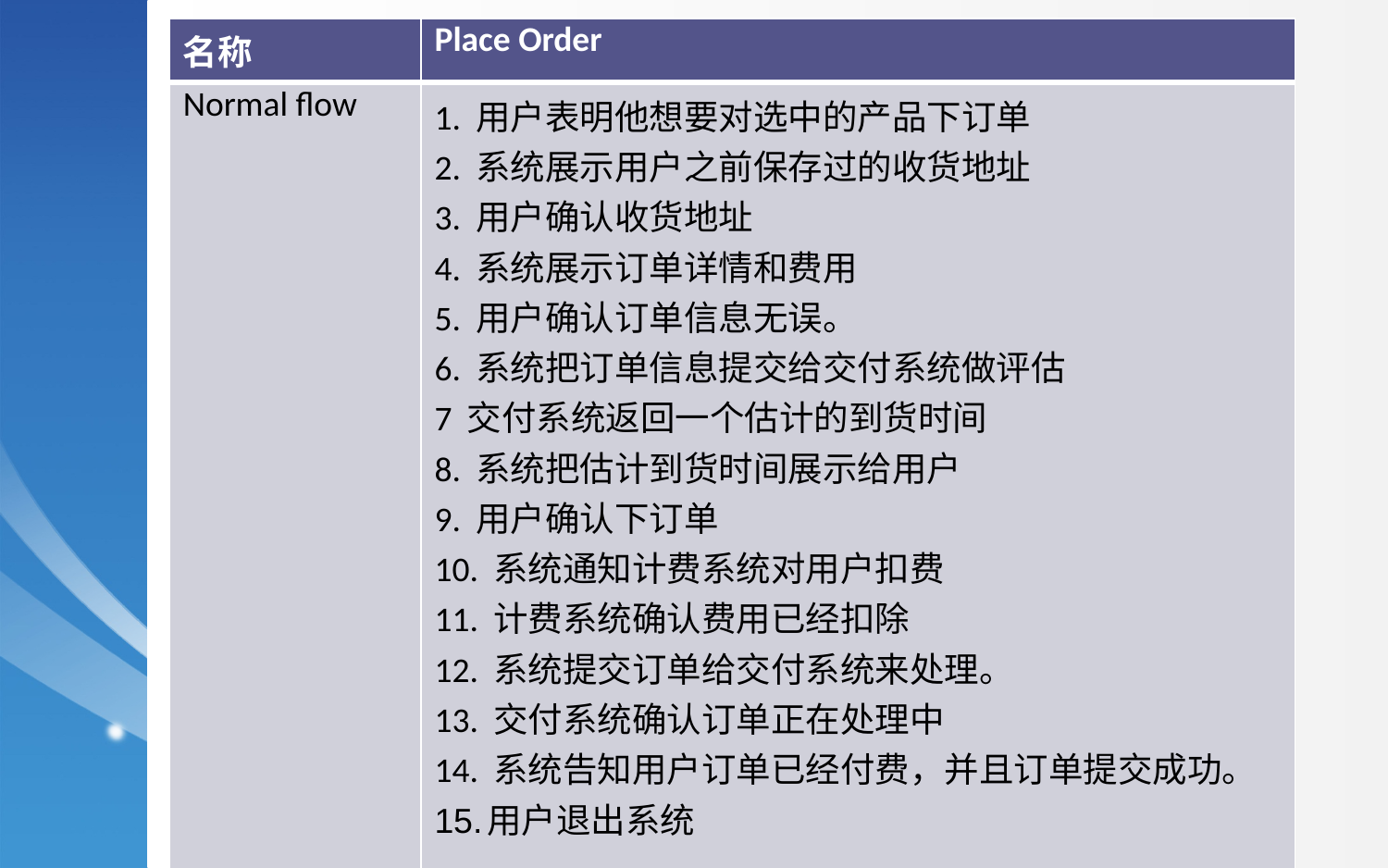

| 名称 | Place Order |
| --- | --- |
| Normal flow | 1. 用户表明他想要对选中的产品下订单 2. 系统展示用户之前保存过的收货地址 3. 用户确认收货地址 4. 系统展示订单详情和费用 5. 用户确认订单信息无误。 6. 系统把订单信息提交给交付系统做评估 7 交付系统返回一个估计的到货时间 8. 系统把估计到货时间展示给用户 9. 用户确认下订单 10. 系统通知计费系统对用户扣费 11. 计费系统确认费用已经扣除 12. 系统提交订单给交付系统来处理。 13. 交付系统确认订单正在处理中 14. 系统告知用户订单已经付费，并且订单提交成功。 用户退出系统 |